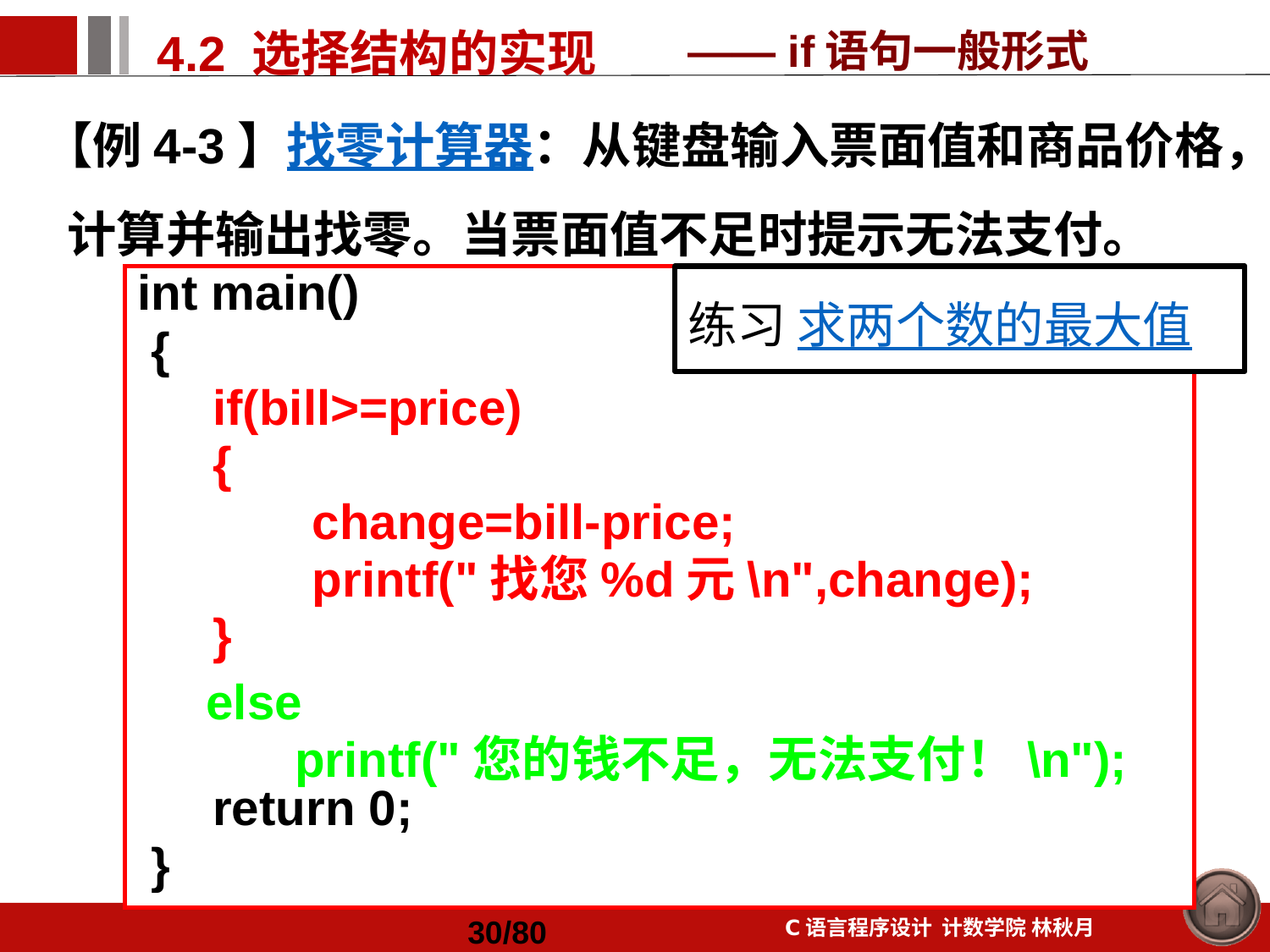

—— if语句一般形式
【例4-3】找零计算器：从键盘输入票面值和商品价格，计算并输出找零。当票面值不足时提示无法支付。

int main()
 {
 	  if(bill>=price)
	  {
 		change=bill-price;
 		printf("找您%d元\n",change);
	  }

  	  return 0;
 }
练习 求两个数的最大值
else
	   printf("您的钱不足，无法支付！\n");